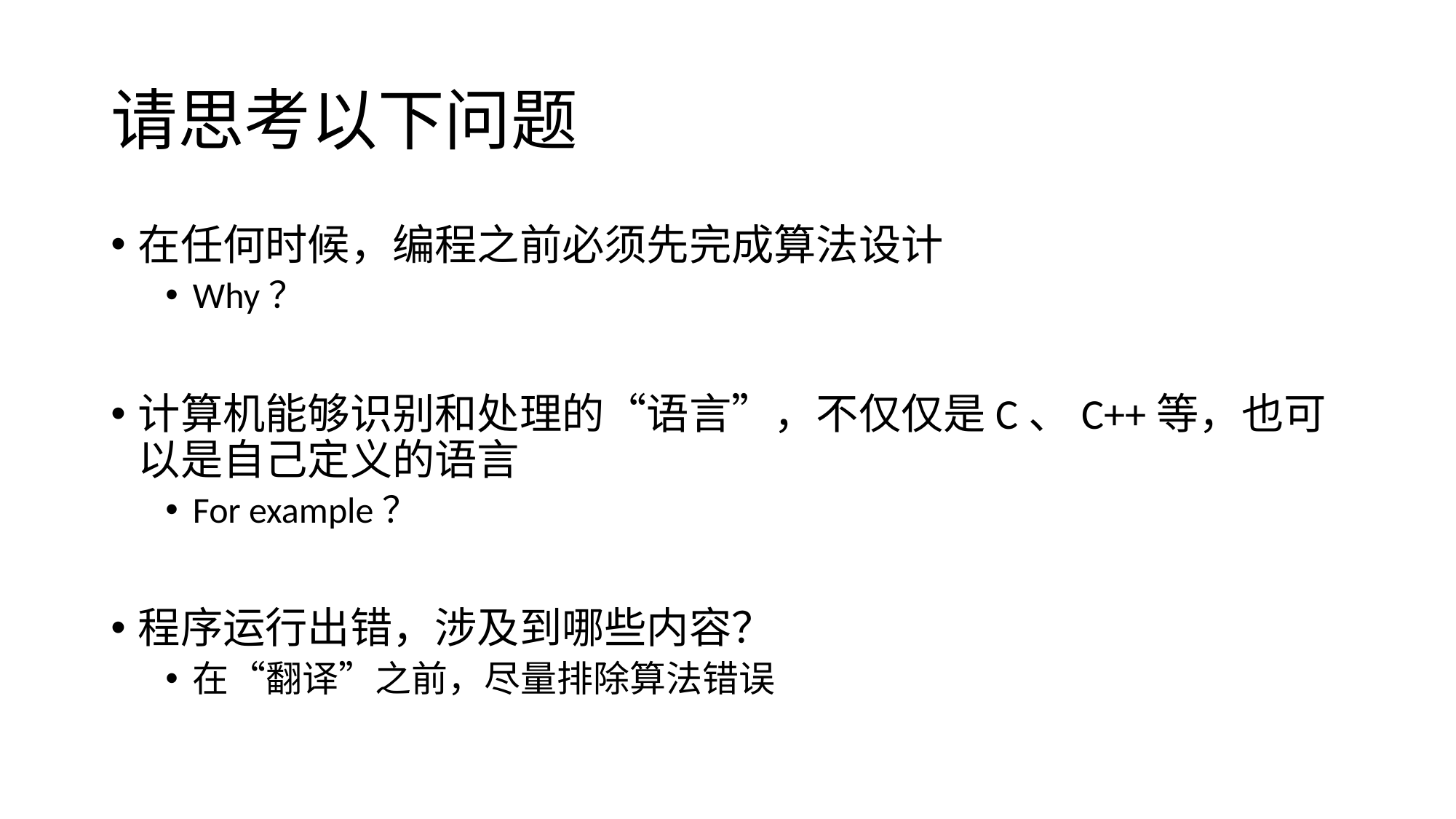

# 请思考以下问题
在任何时候，编程之前必须先完成算法设计
Why？

计算机能够识别和处理的“语言”，不仅仅是C、C++等，也可以是自己定义的语言
For example？

程序运行出错，涉及到哪些内容？
在“翻译”之前，尽量排除算法错误